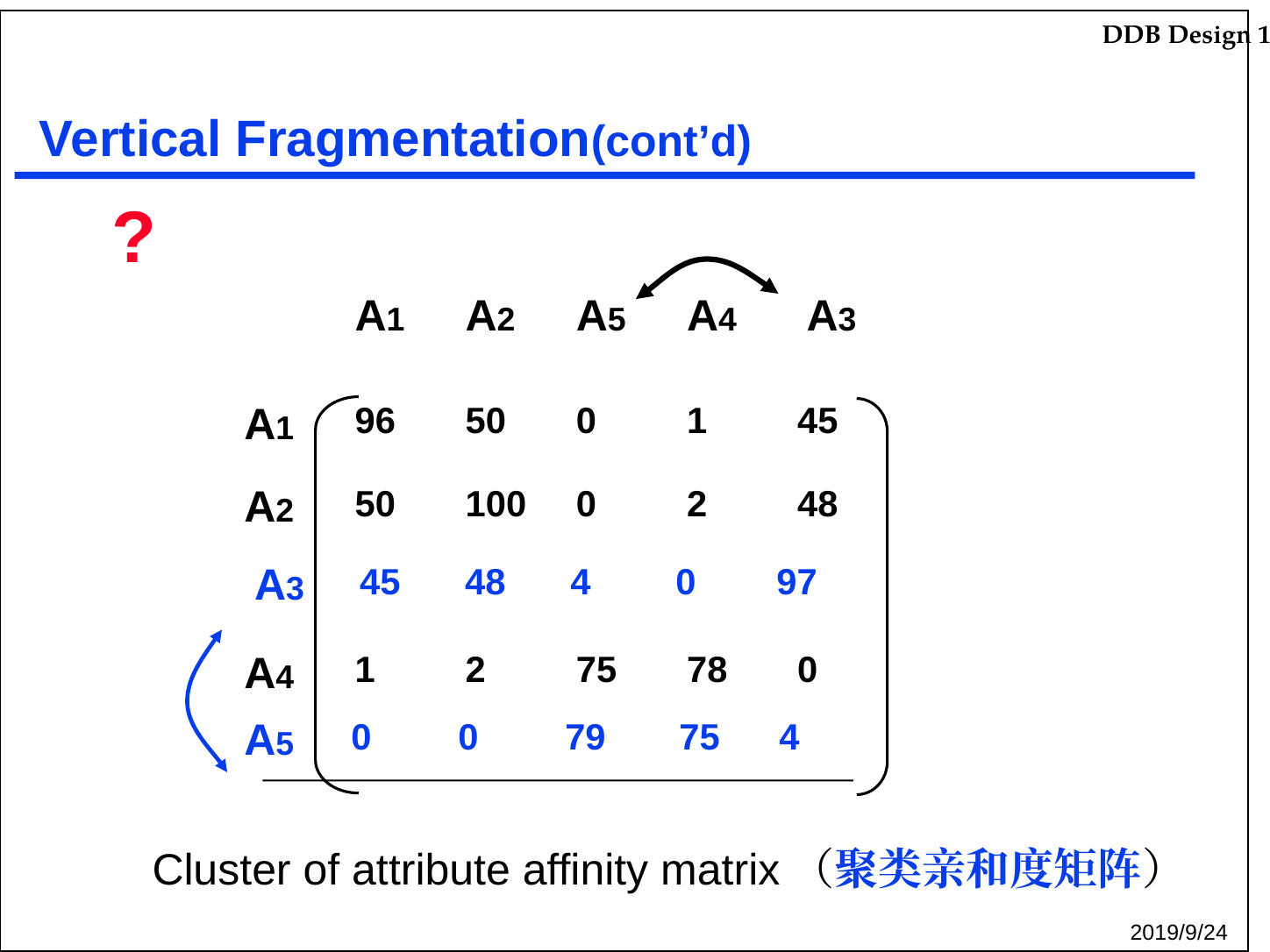

# Vertical Fragmentation(cont’d)
?

|  | A1 | A2 | A5 | A4 | A3 |
| --- | --- | --- | --- | --- | --- |
| A1 | 96 | 50 | 0 | 1 | 45 |
| A2 | 50 | 100 | 0 | 2 | 48 |
| A5 | 0 | 0 | 79 | 75 | 4 |
| A4 | 1 | 2 | 75 | 78 | 0 |
| A3 | 45 | 48 | 4 | 0 | 97 |

| A3 | 45 | 48 | 4 | 0 | 97 |
| --- | --- | --- | --- | --- | --- |

| A5 | 0 | 0 | 79 | 75 | 4 |
| --- | --- | --- | --- | --- | --- |
Cluster of attribute affinity matrix（聚类亲和度矩阵）